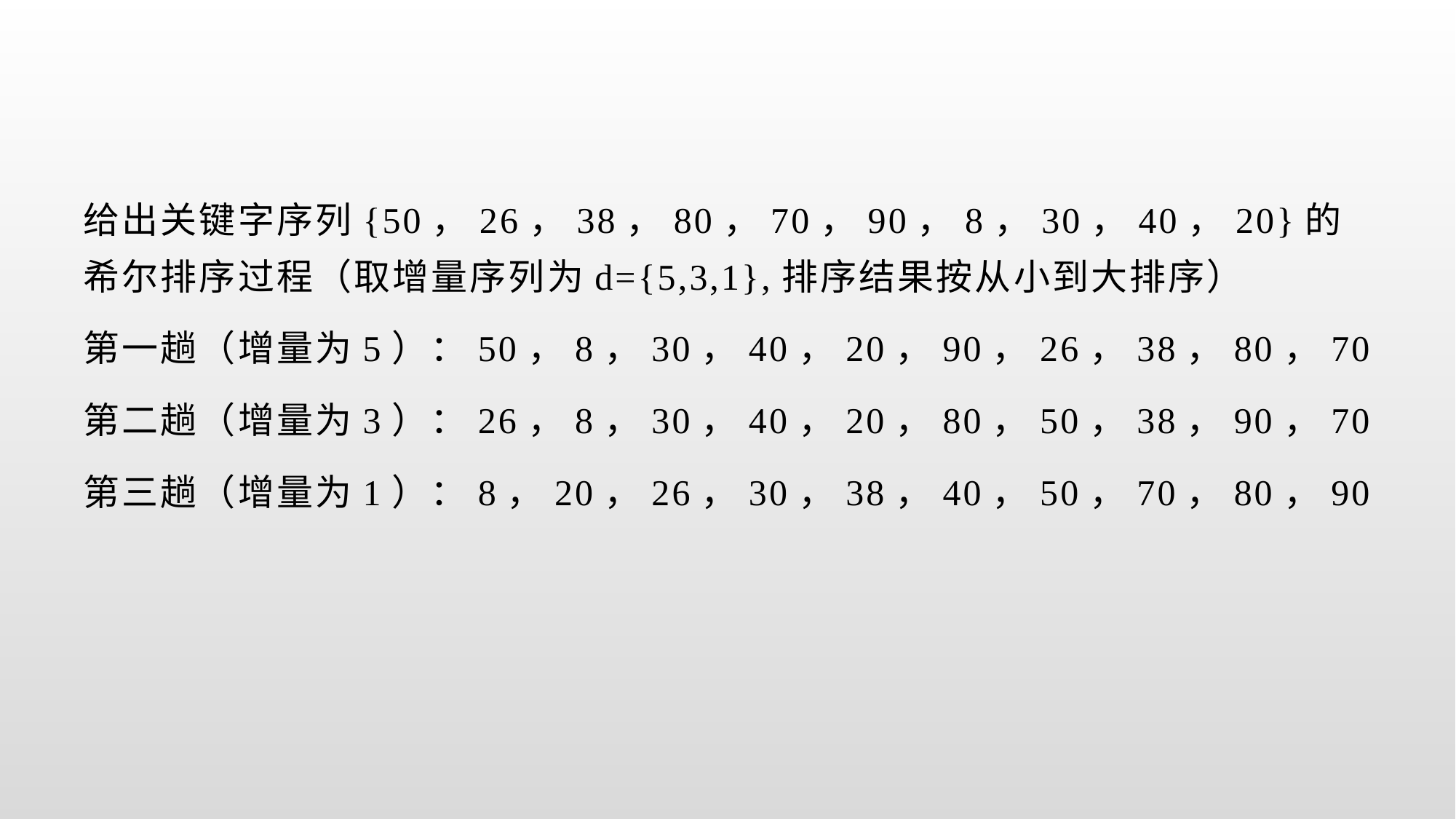

给出关键字序列{50，26，38，80，70，90，8，30，40，20}的希尔排序过程（取增量序列为d={5,3,1},排序结果按从小到大排序）
第一趟（增量为5）：50，8，30，40，20，90，26，38，80，70
第二趟（增量为3）：26，8，30，40，20，80，50，38，90，70
第三趟（增量为1）：8，20，26，30，38，40，50，70，80，90